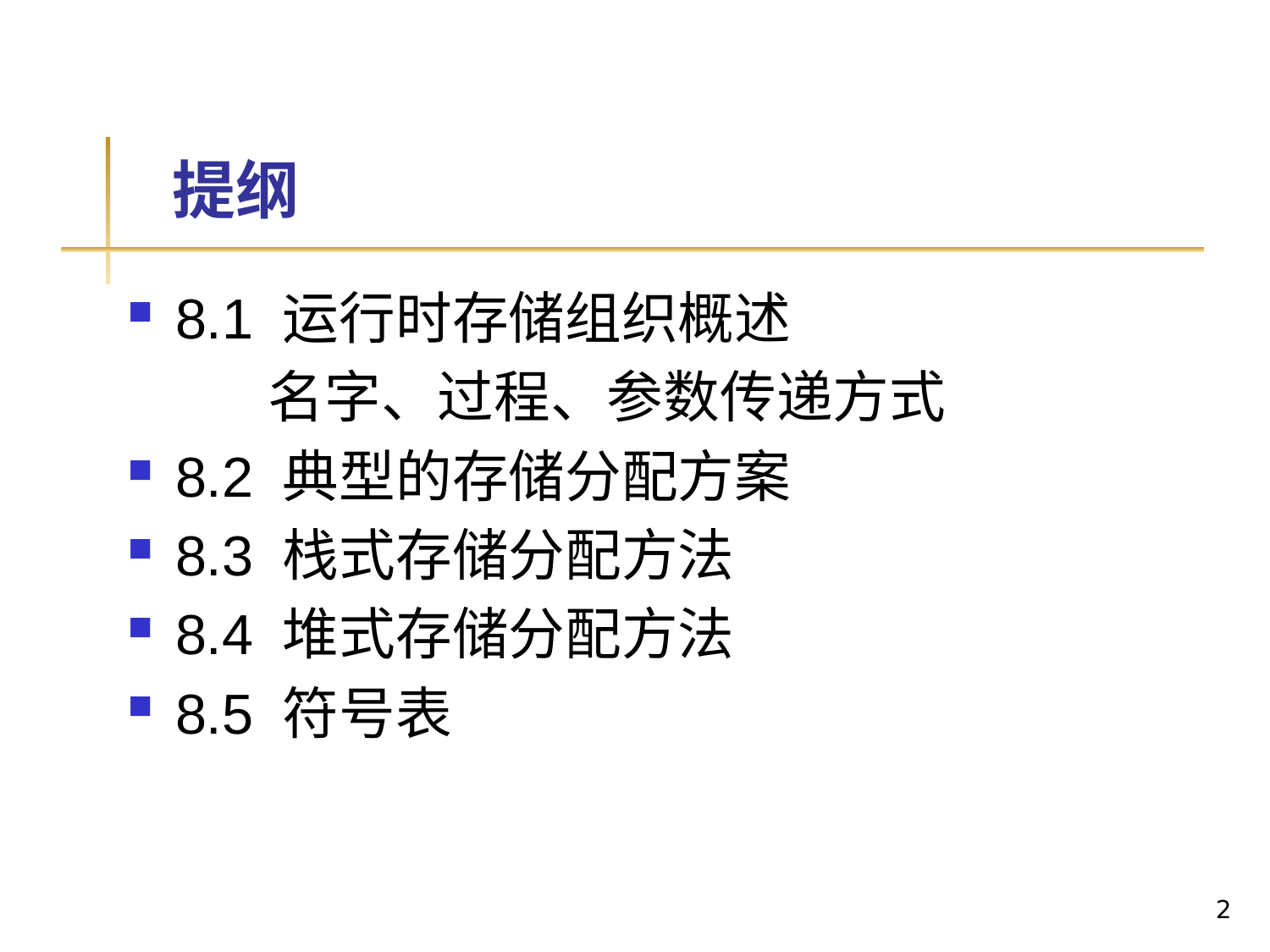

# 提纲
8.1 运行时存储组织概述
          名字、过程、参数传递方式
8.2 典型的存储分配方案
8.3 栈式存储分配方法
8.4 堆式存储分配方法
8.5 符号表
2